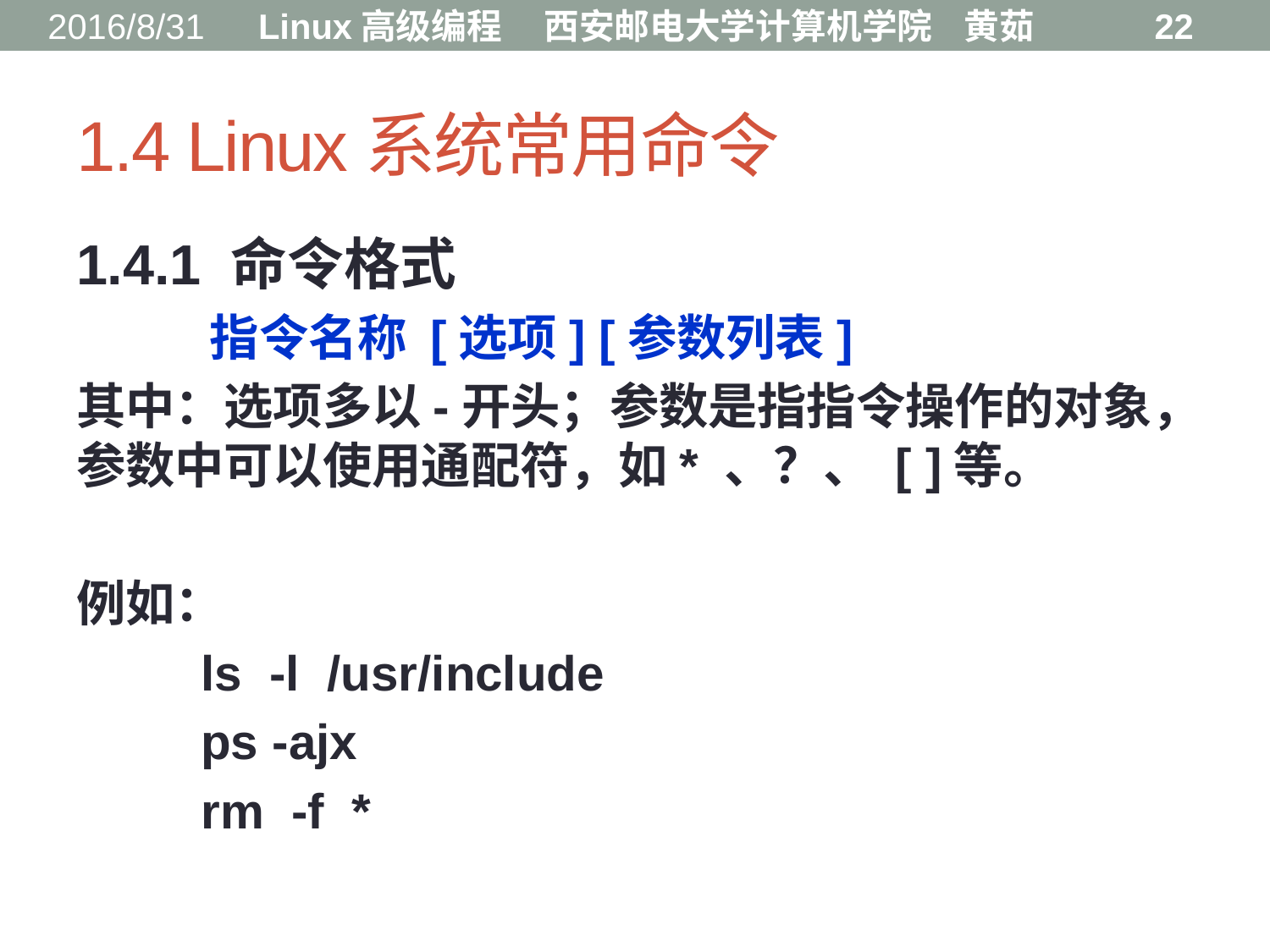

2016/8/31
Linux高级编程    西安邮电大学计算机学院   黄茹
22
# 1.4 Linux系统常用命令
1.4.1 命令格式
  指令名称 [选项] [参数列表]
其中：选项多以-开头；参数是指指令操作的对象，参数中可以使用通配符，如* 、？、 [ ]等。

例如：
ls  -l  /usr/include
ps -ajx
rm  -f  *